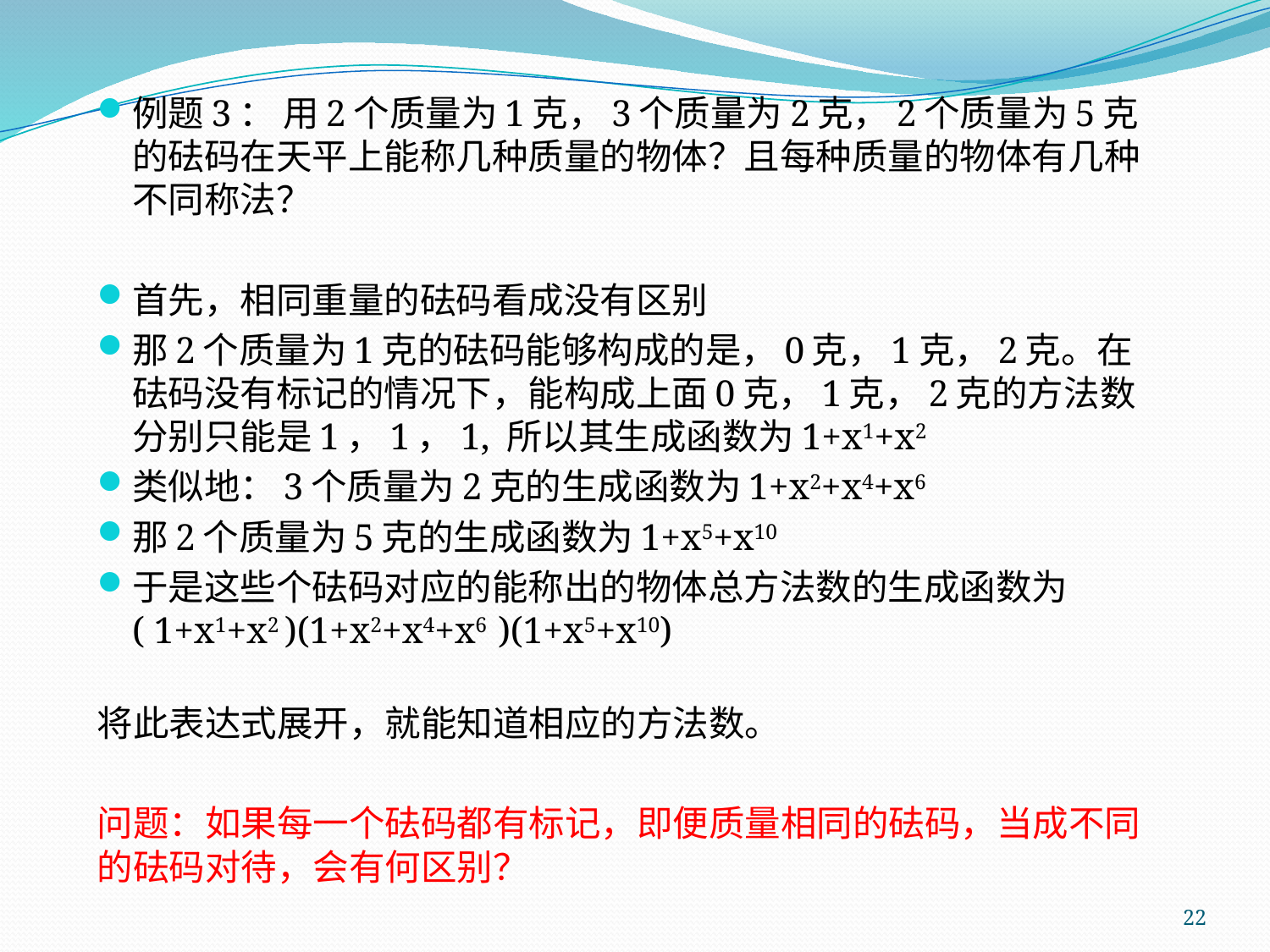

例题3： 用2个质量为1克，3个质量为2克，2个质量为5克的砝码在天平上能称几种质量的物体？且每种质量的物体有几种不同称法？

首先，相同重量的砝码看成没有区别
那2个质量为1克的砝码能够构成的是，0克，1克，2克。在砝码没有标记的情况下，能构成上面0克，1克，2克的方法数分别只能是1，1，1, 所以其生成函数为1+x1+x2
类似地：3个质量为2克的生成函数为1+x2+x4+x6
那2个质量为5克的生成函数为1+x5+x10
于是这些个砝码对应的能称出的物体总方法数的生成函数为 ( 1+x1+x2 )(1+x2+x4+x6  )(1+x5+x10)

将此表达式展开，就能知道相应的方法数。

问题：如果每一个砝码都有标记，即便质量相同的砝码，当成不同的砝码对待，会有何区别？

22